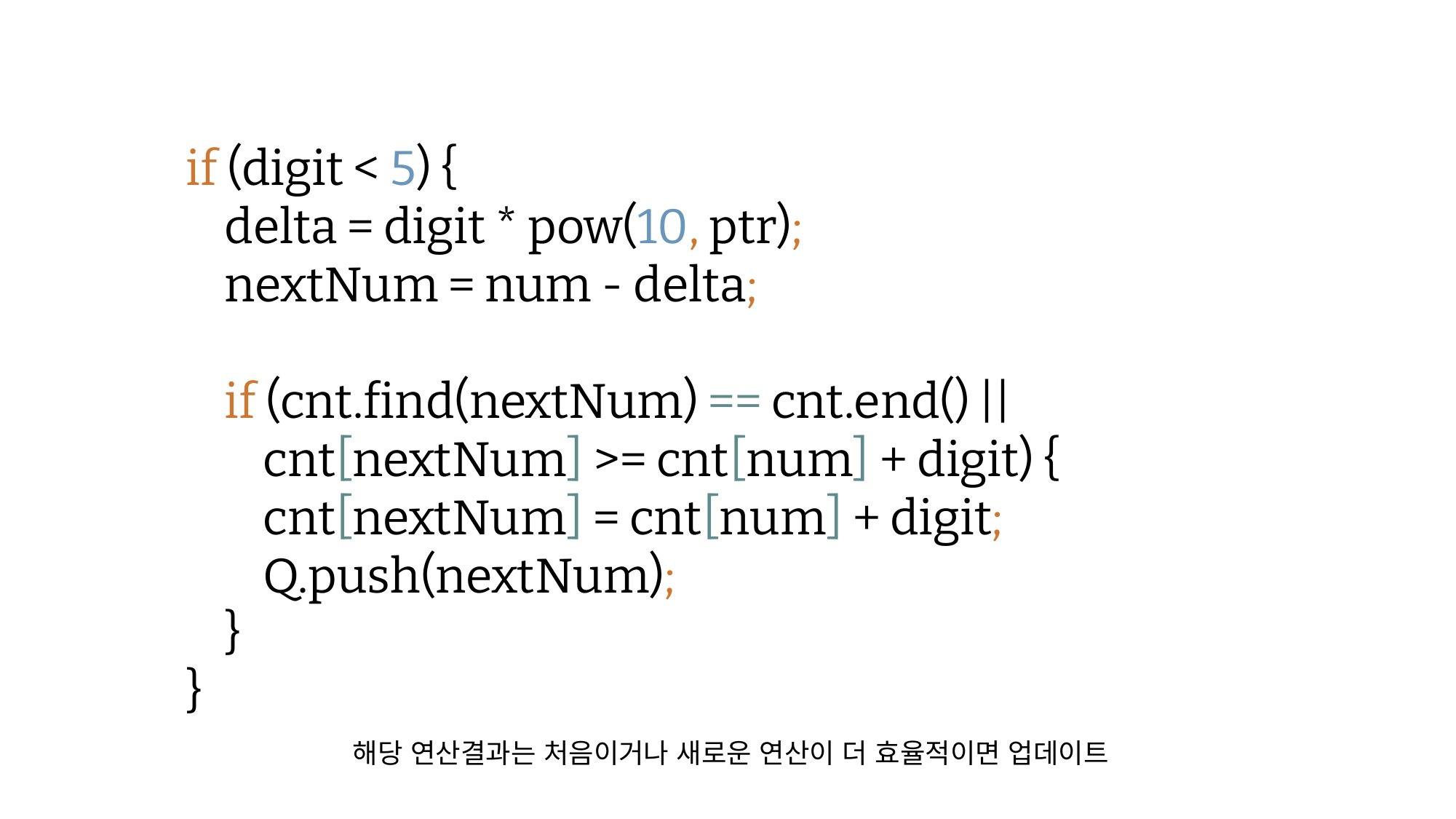

if (digit < 5) {
    delta = digit * pow(10, ptr);
    nextNum = num - delta;
    if (cnt.find(nextNum) == cnt.end() ||
        cnt[nextNum] >= cnt[num] + digit) {
        cnt[nextNum] = cnt[num] + digit;
        Q.push(nextNum);
    }
}
해당 연산결과는 처음이거나 새로운 연산이 더 효율적이면 업데이트